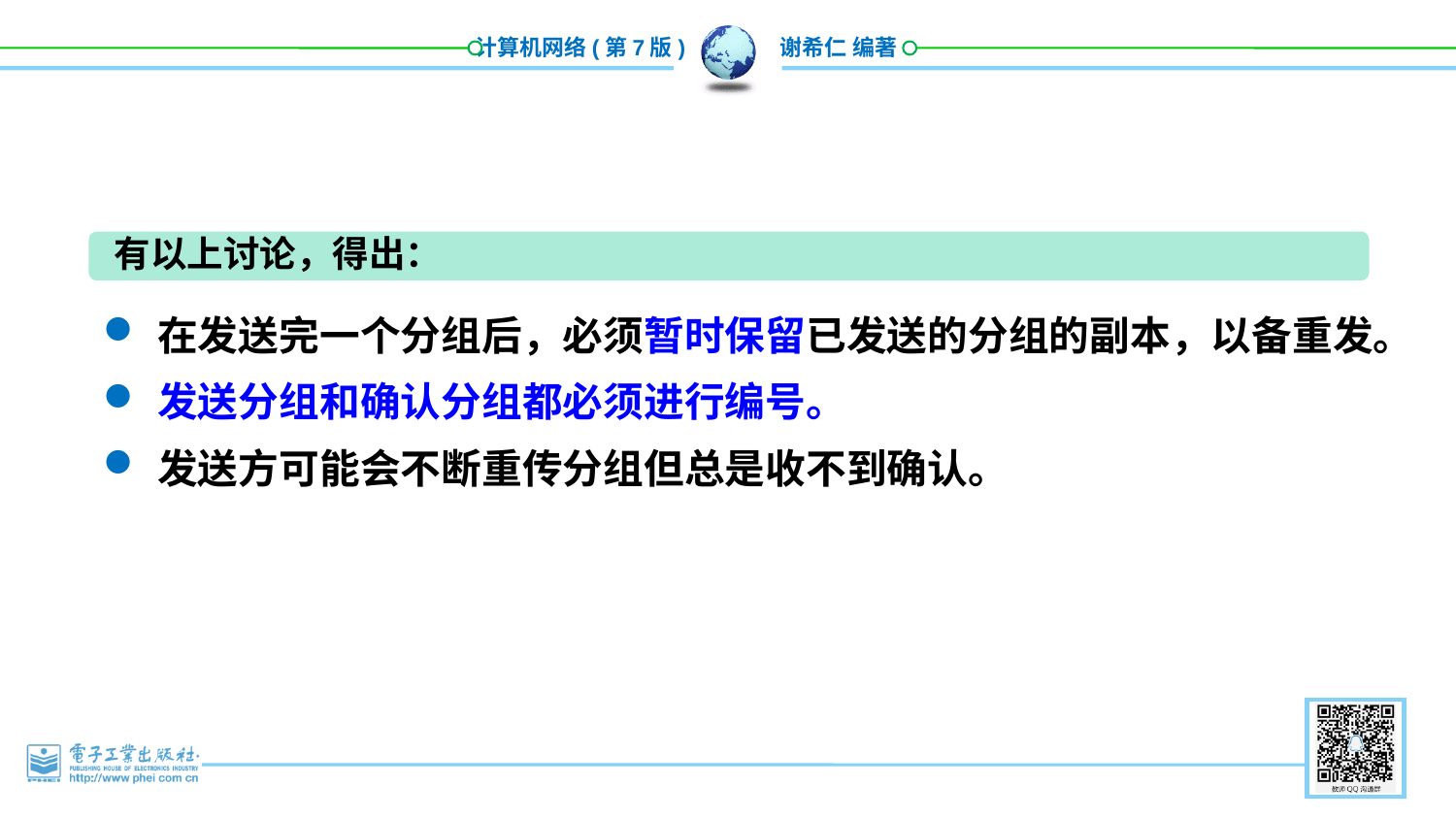

有以上讨论，得出：

在发送完一个分组后，必须暂时保留已发送的分组的副本，以备重发。
发送分组和确认分组都必须进行编号。
发送方可能会不断重传分组但总是收不到确认。